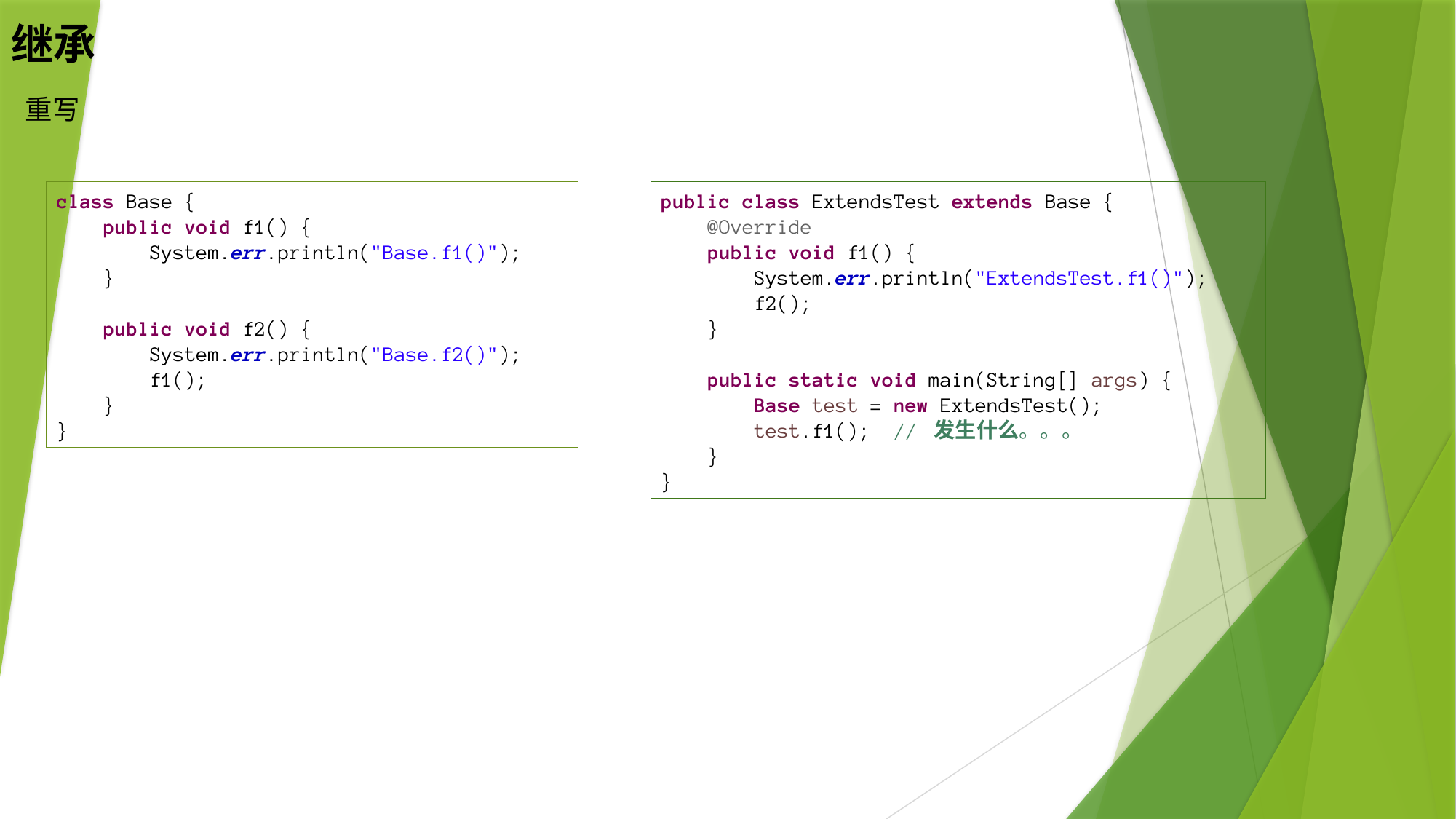

# 继承
重写
class Base {
    public void f1() {
        System.err.println("Base.f1()");
    }

    public void f2() {
        System.err.println("Base.f2()");
        f1();
    }
}
public class ExtendsTest extends Base {
    @Override
    public void f1() {
        System.err.println("ExtendsTest.f1()");
        f2();
    }

    public static void main(String[] args) {
        Base test = new ExtendsTest();
        test.f1();  // 发生什么。。。
    }
}